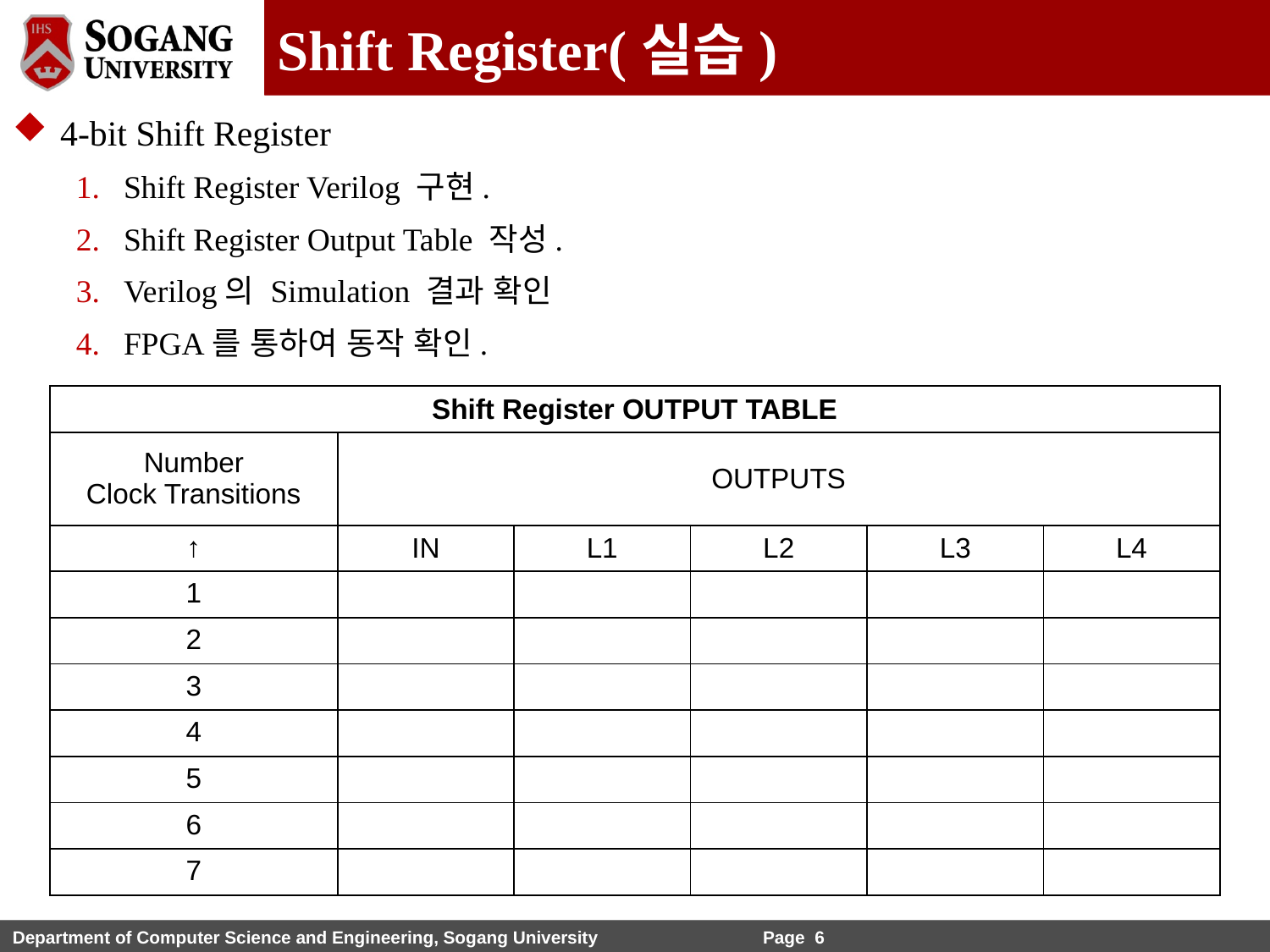

Shift Register(실습)
4-bit Shift Register
Shift Register Verilog 구현.
Shift Register Output Table 작성.
Verilog의 Simulation 결과 확인
FPGA를 통하여 동작 확인.

| Shift Register OUTPUT TABLE |  |  |  |  |  |
| --- | --- | --- | --- | --- | --- |
| Number Clock Transitions | OUTPUTS |  |  |  |  |
| ↑ | IN | L1 | L2 | L3 | L4 |
| 1 |  |  |  |  |  |
| 2 |  |  |  |  |  |
| 3 |  |  |  |  |  |
| 4 |  |  |  |  |  |
| 5 |  |  |  |  |  |
| 6 |  |  |  |  |  |
| 7 |  |  |  |  |  |